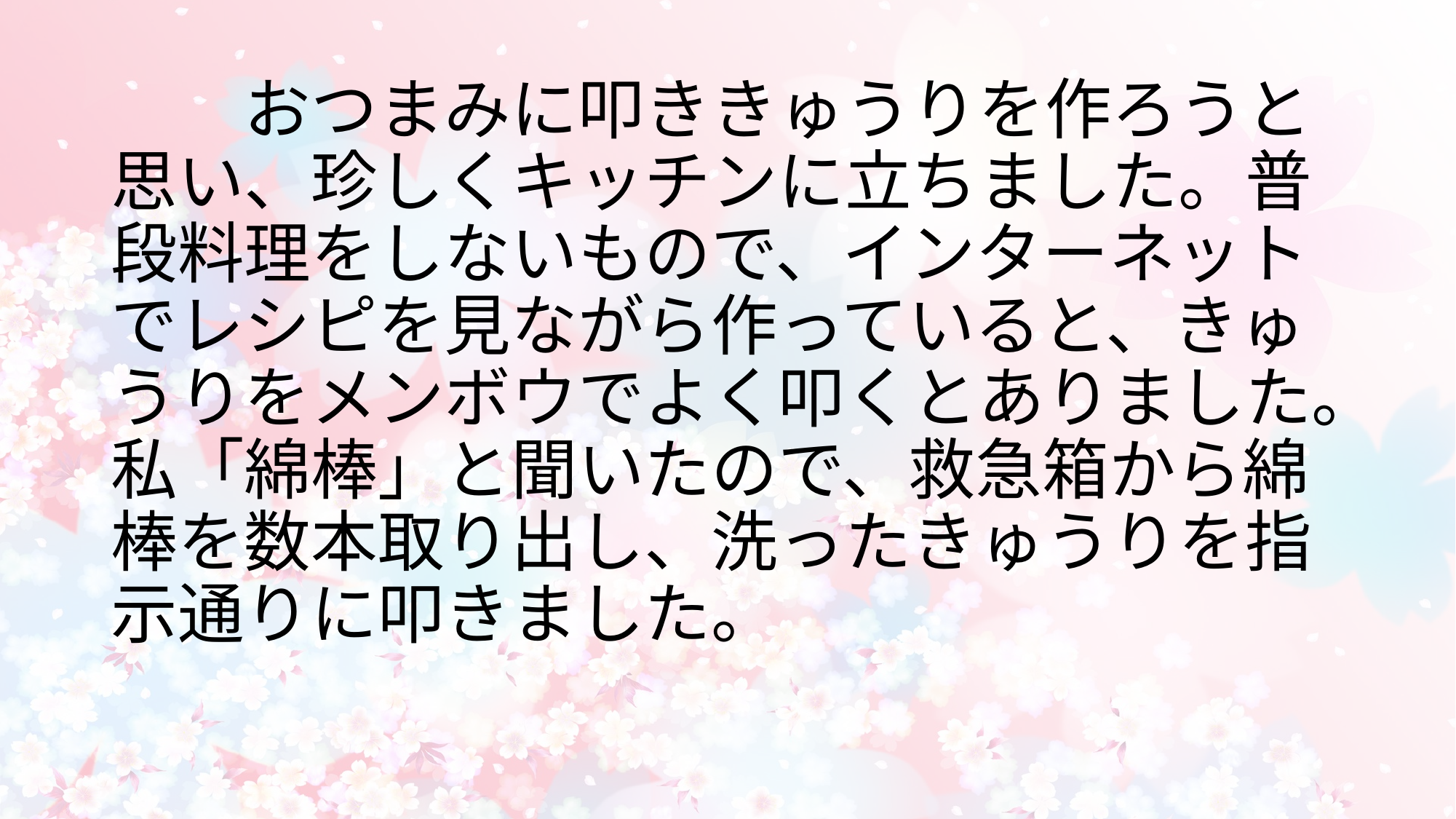

おつまみに叩ききゅうりを作ろうと思い、珍しくキッチンに立ちました。普段料理をしないもので、インターネットでレシピを見ながら作っていると、きゅうりをメンボウでよく叩くとありました。私「綿棒」と聞いたので、救急箱から綿棒を数本取り出し、洗ったきゅうりを指示通りに叩きました。